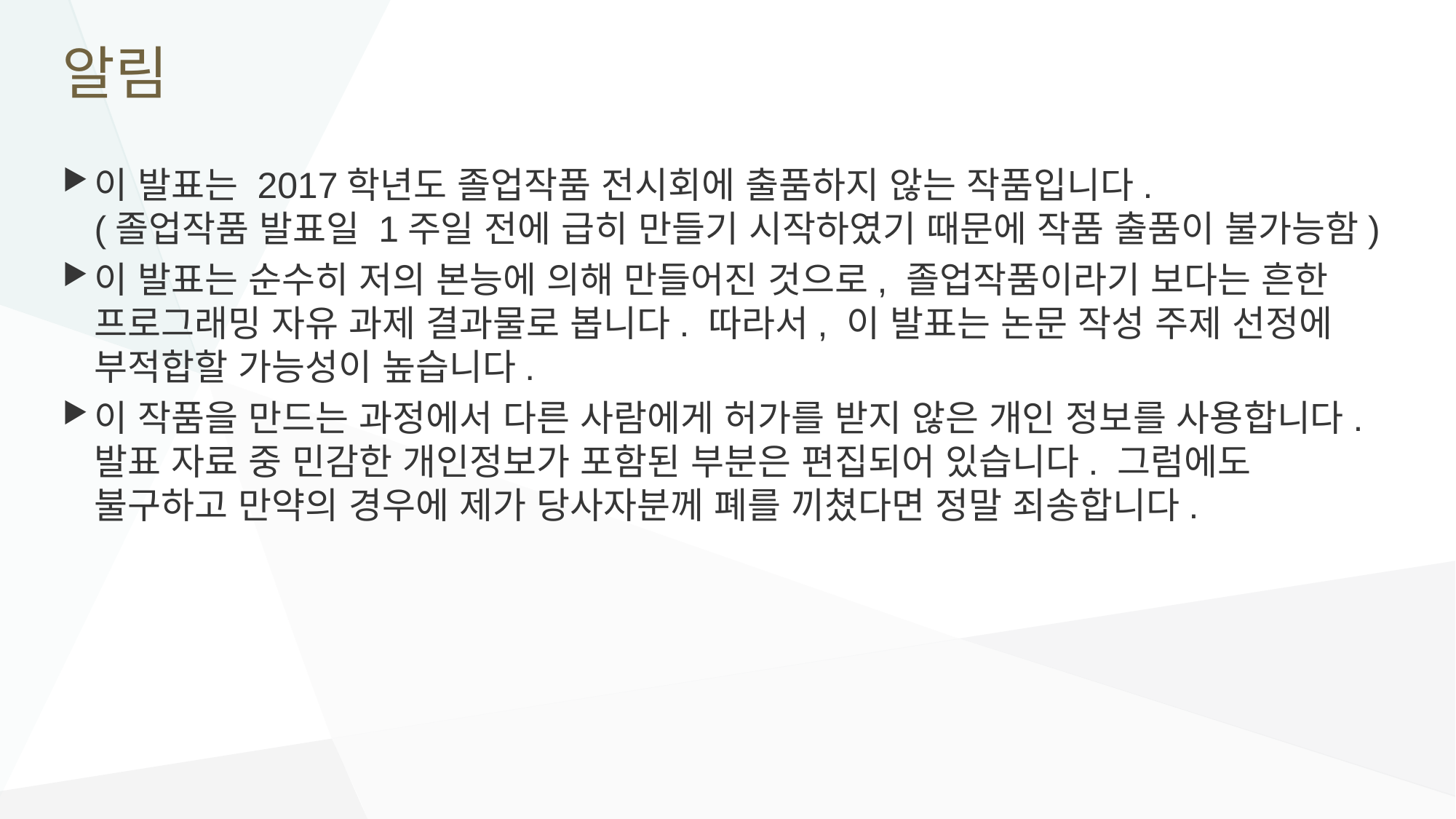

# 알림
이 발표는 2017학년도 졸업작품 전시회에 출품하지 않는 작품입니다.
(졸업작품 발표일 1주일 전에 급히 만들기 시작하였기 때문에 작품 출품이 불가능함)
이 발표는 순수히 저의 본능에 의해 만들어진 것으로, 졸업작품이라기 보다는 흔한 프로그래밍 자유 과제 결과물로 봅니다. 따라서, 이 발표는 논문 작성 주제 선정에 부적합할 가능성이 높습니다.
이 작품을 만드는 과정에서 다른 사람에게 허가를 받지 않은 개인 정보를 사용합니다. 발표 자료 중 민감한 개인정보가 포함된 부분은 편집되어 있습니다. 그럼에도 불구하고 만약의 경우에 제가 당사자분께 폐를 끼쳤다면 정말 죄송합니다.